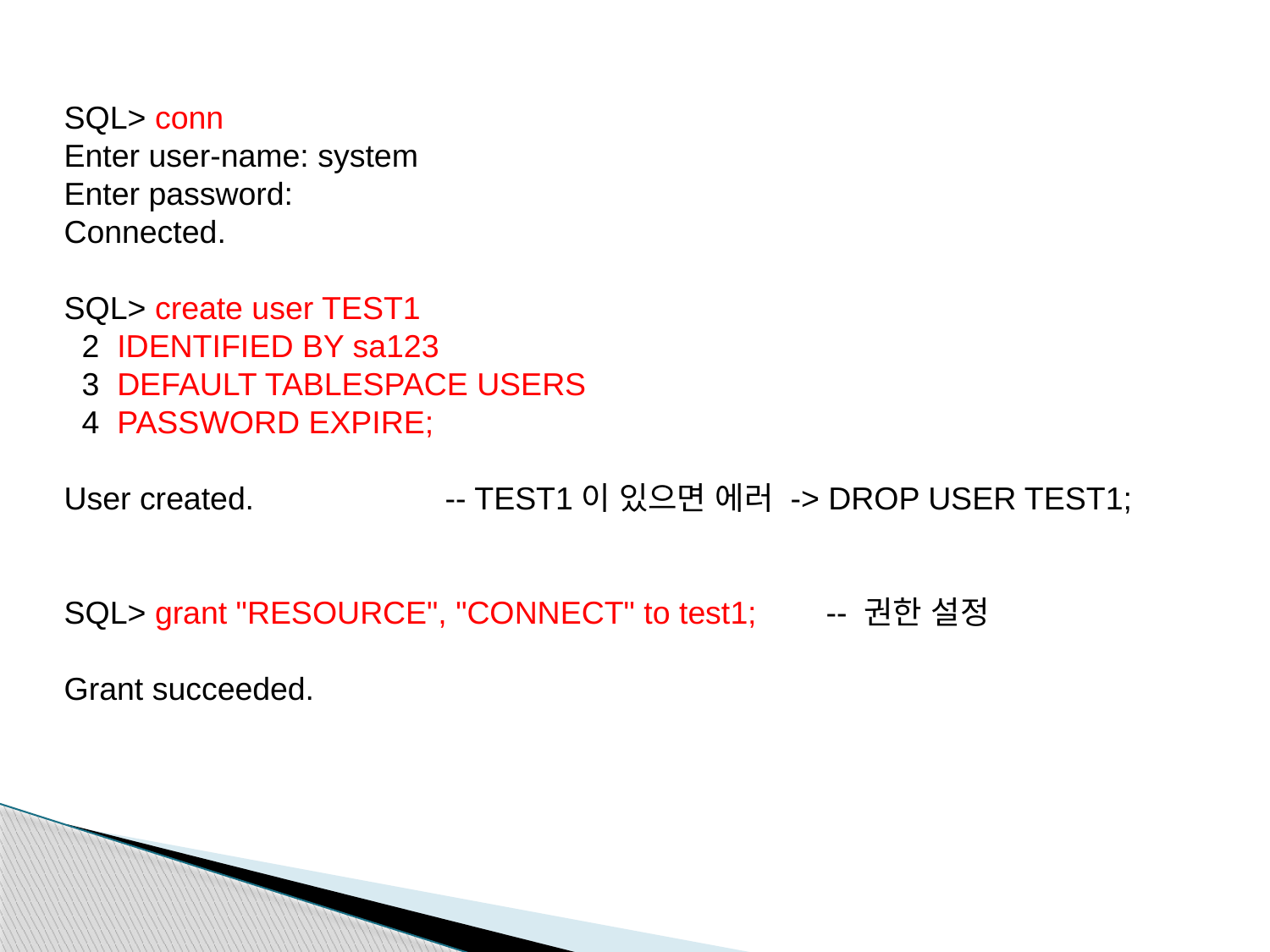

SQL> conn
Enter user-name: system
Enter password:
Connected.

SQL> create user TEST1
  2  IDENTIFIED BY sa123
  3  DEFAULT TABLESPACE USERS
  4  PASSWORD EXPIRE;

User created.		-- TEST1이 있으면 에러 -> DROP USER TEST1;

SQL> grant "RESOURCE", "CONNECT" to test1;	-- 권한 설정

Grant succeeded.